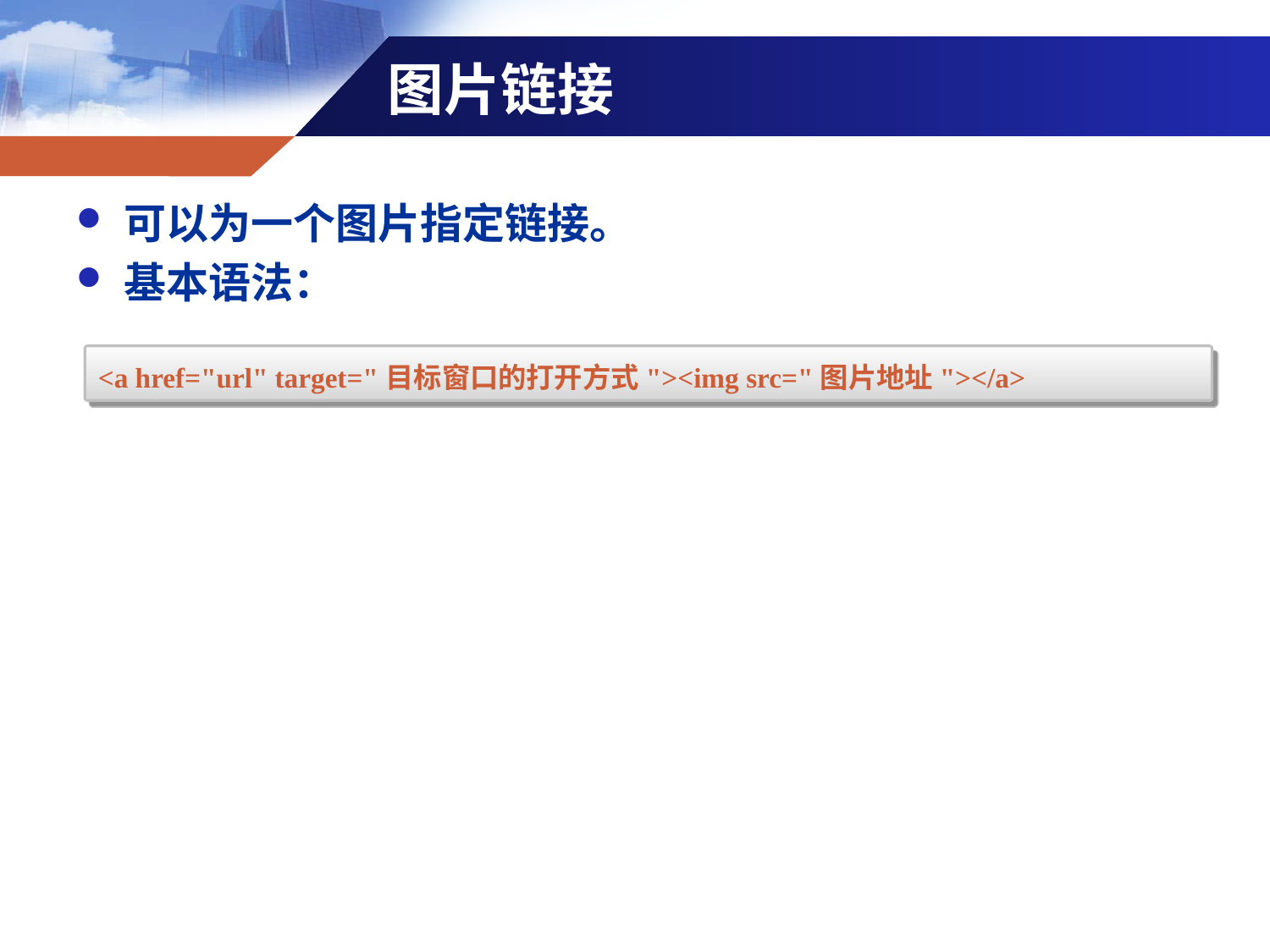

# 图片链接
可以为一个图片指定链接。
基本语法：

<a href="url" target="目标窗口的打开方式"><img src="图片地址"></a>